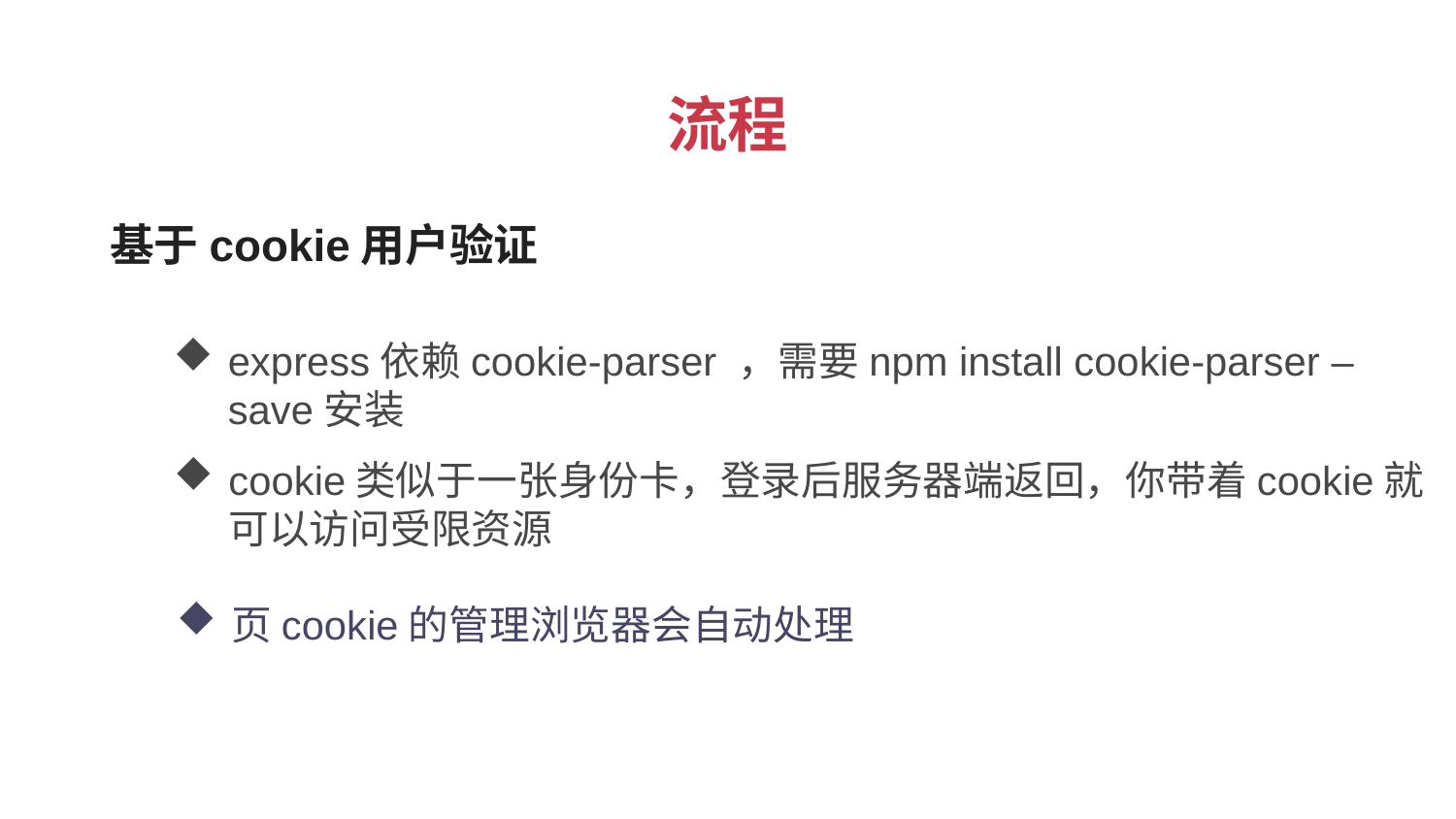

流程
 基于cookie用户验证
express依赖cookie-parser ，需要npm install cookie-parser –save安装
cookie类似于一张身份卡，登录后服务器端返回，你带着cookie就可以访问受限资源
页cookie的管理浏览器会自动处理